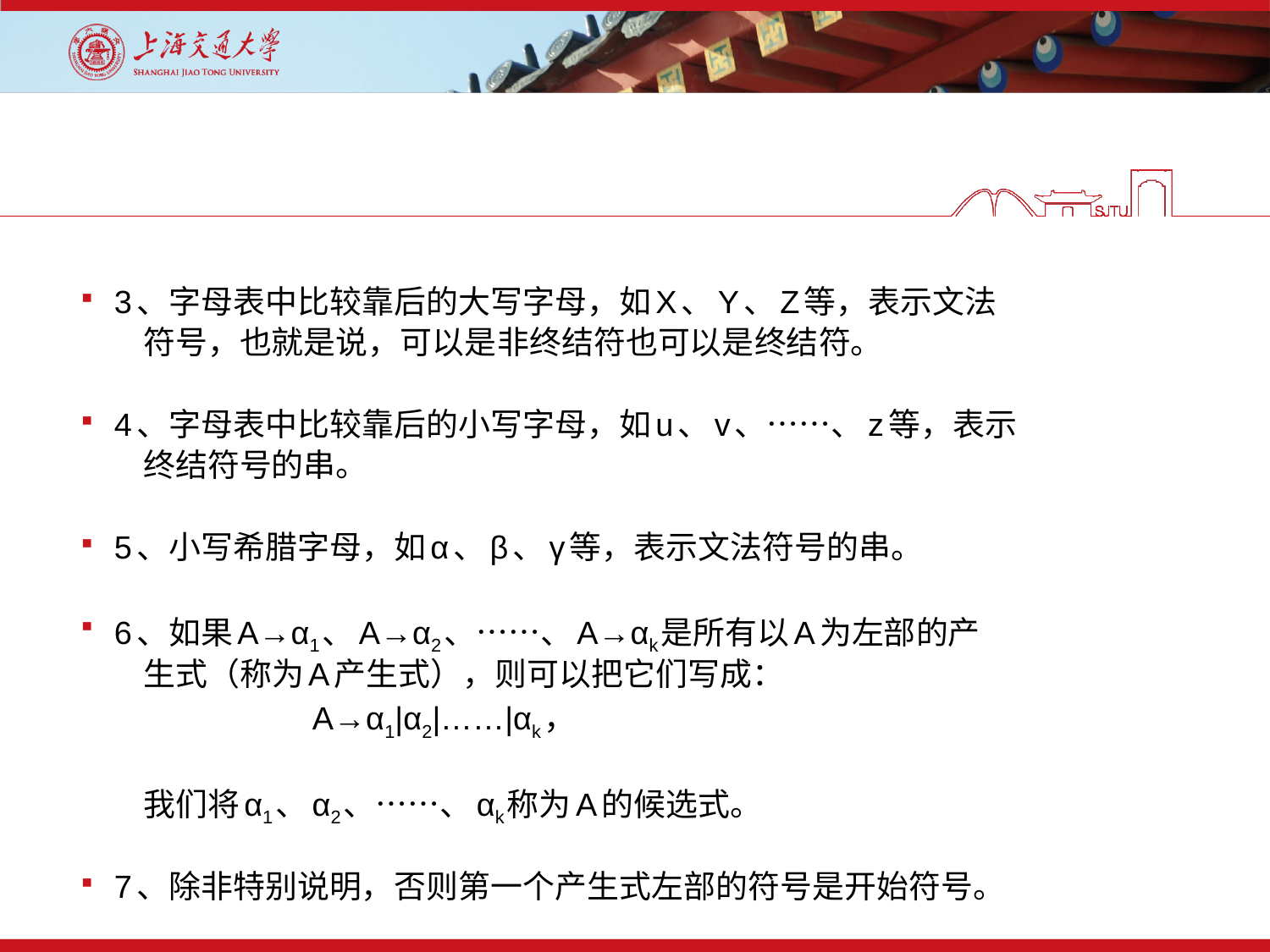

#

3、字母表中比较靠后的大写字母，如X、Y、Z等，表示文法
        符号，也就是说，可以是非终结符也可以是终结符。

4、字母表中比较靠后的小写字母，如u、v、……、z等，表示
        终结符号的串。

5、小写希腊字母，如α、β、γ等，表示文法符号的串。

6、如果A→α1、A→α2、……、A→αk是所有以A为左部的产
        生式（称为A产生式），则可以把它们写成：
                          A→α1|α2|……|αk，

        我们将α1、α2、……、αk称为A的候选式。

7、除非特别说明，否则第一个产生式左部的符号是开始符号。